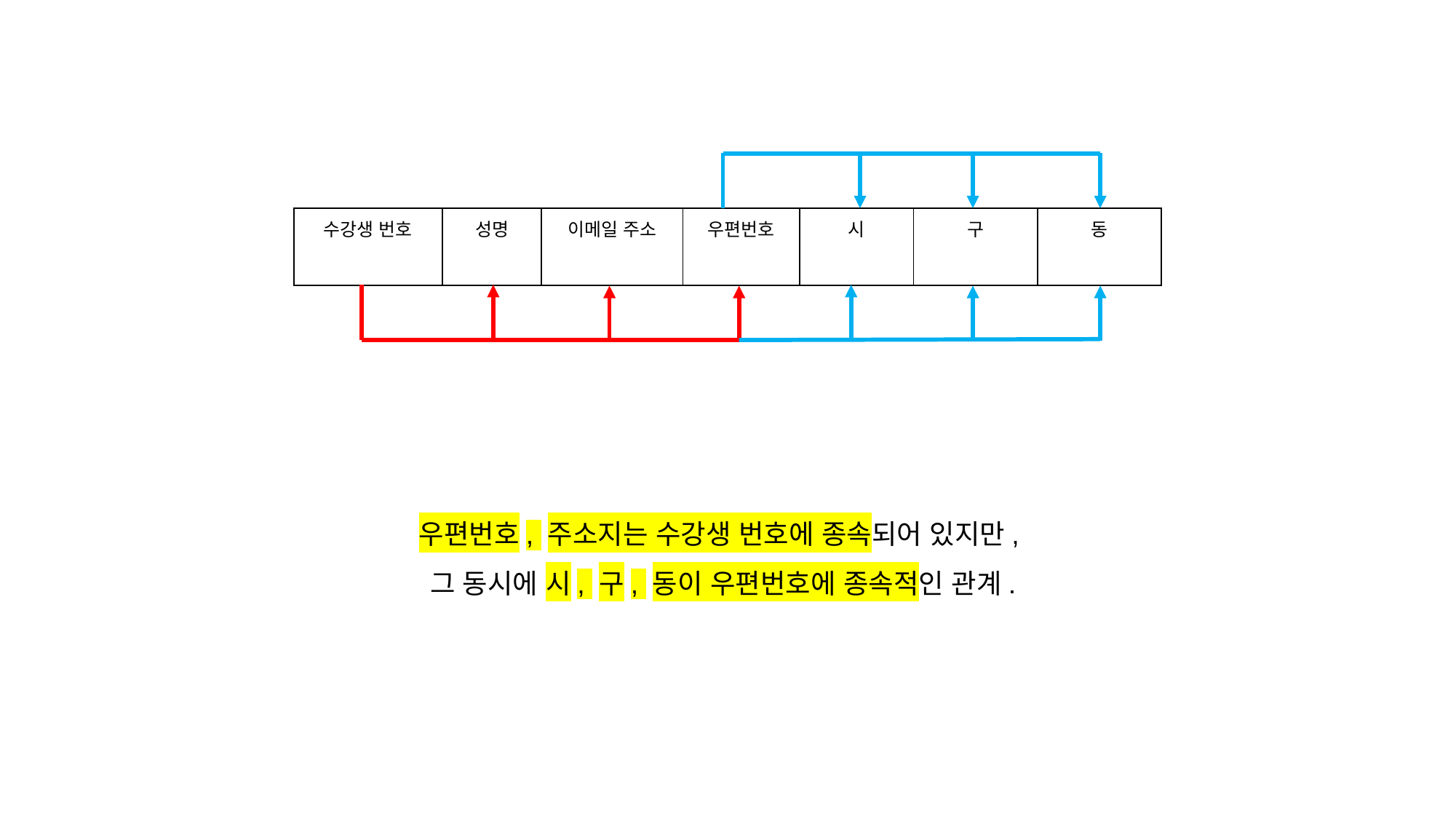

| 수강생 번호 | 성명 | 이메일 주소 | 우편번호 | 시 | 구 | 동 |
| --- | --- | --- | --- | --- | --- | --- |
우편번호, 주소지는 수강생 번호에 종속되어 있지만,
그 동시에 시, 구, 동이 우편번호에 종속적인 관계.